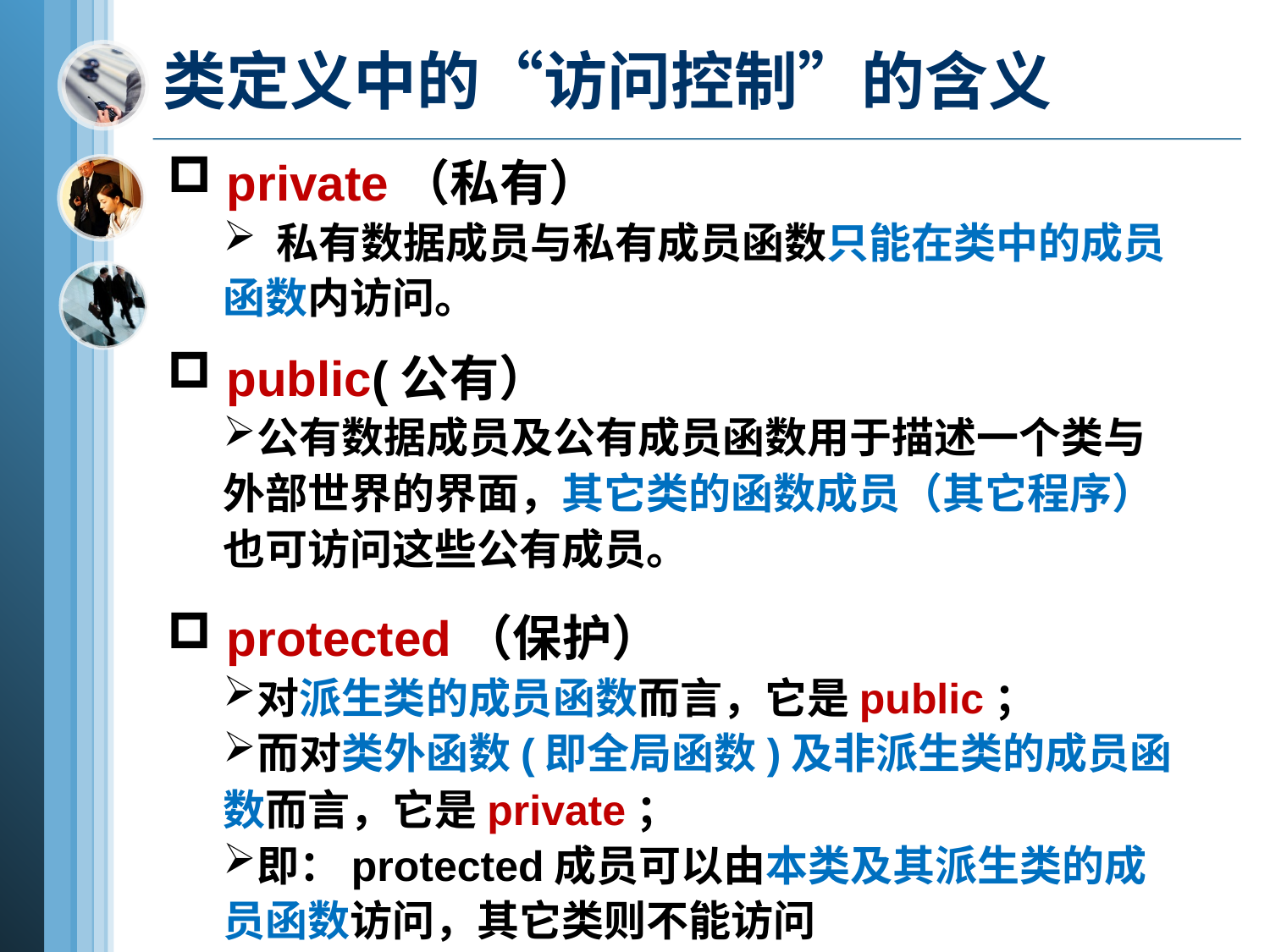

# 类定义中的“访问控制”的含义
 private（私有）
 私有数据成员与私有成员函数只能在类中的成员函数内访问。
 public(公有）
公有数据成员及公有成员函数用于描述一个类与外部世界的界面，其它类的函数成员（其它程序）也可访问这些公有成员。
 protected（保护）
对派生类的成员函数而言，它是public；
而对类外函数(即全局函数)及非派生类的成员函数而言，它是private；
即：protected成员可以由本类及其派生类的成员函数访问，其它类则不能访问